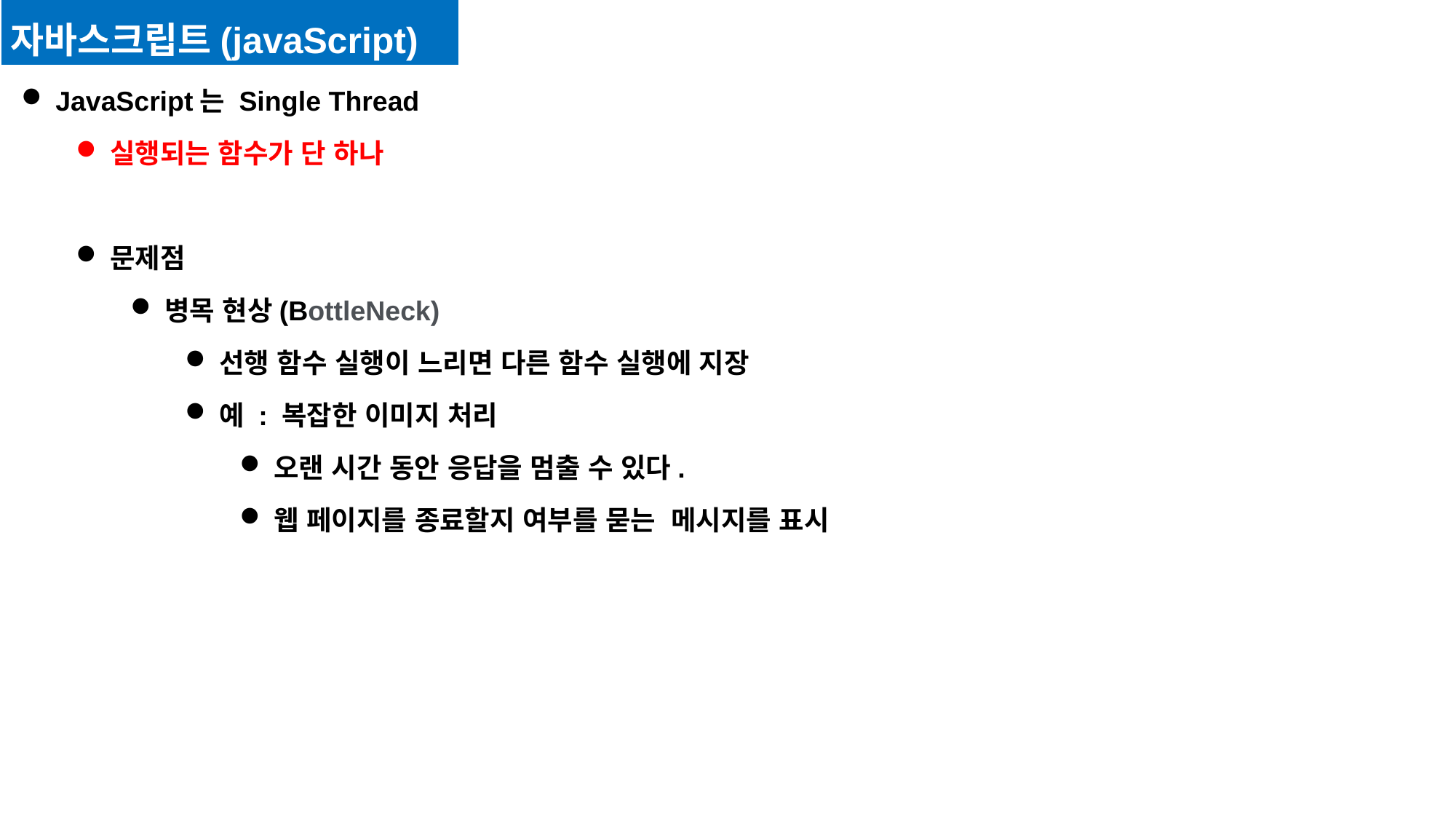

자바스크립트(javaScript)
JavaScript는 Single Thread
실행되는 함수가 단 하나

문제점
병목 현상(BottleNeck)
선행 함수 실행이 느리면 다른 함수 실행에 지장
예 : 복잡한 이미지 처리
오랜 시간 동안 응답을 멈출 수 있다.
웹 페이지를 종료할지 여부를 묻는  메시지를 표시